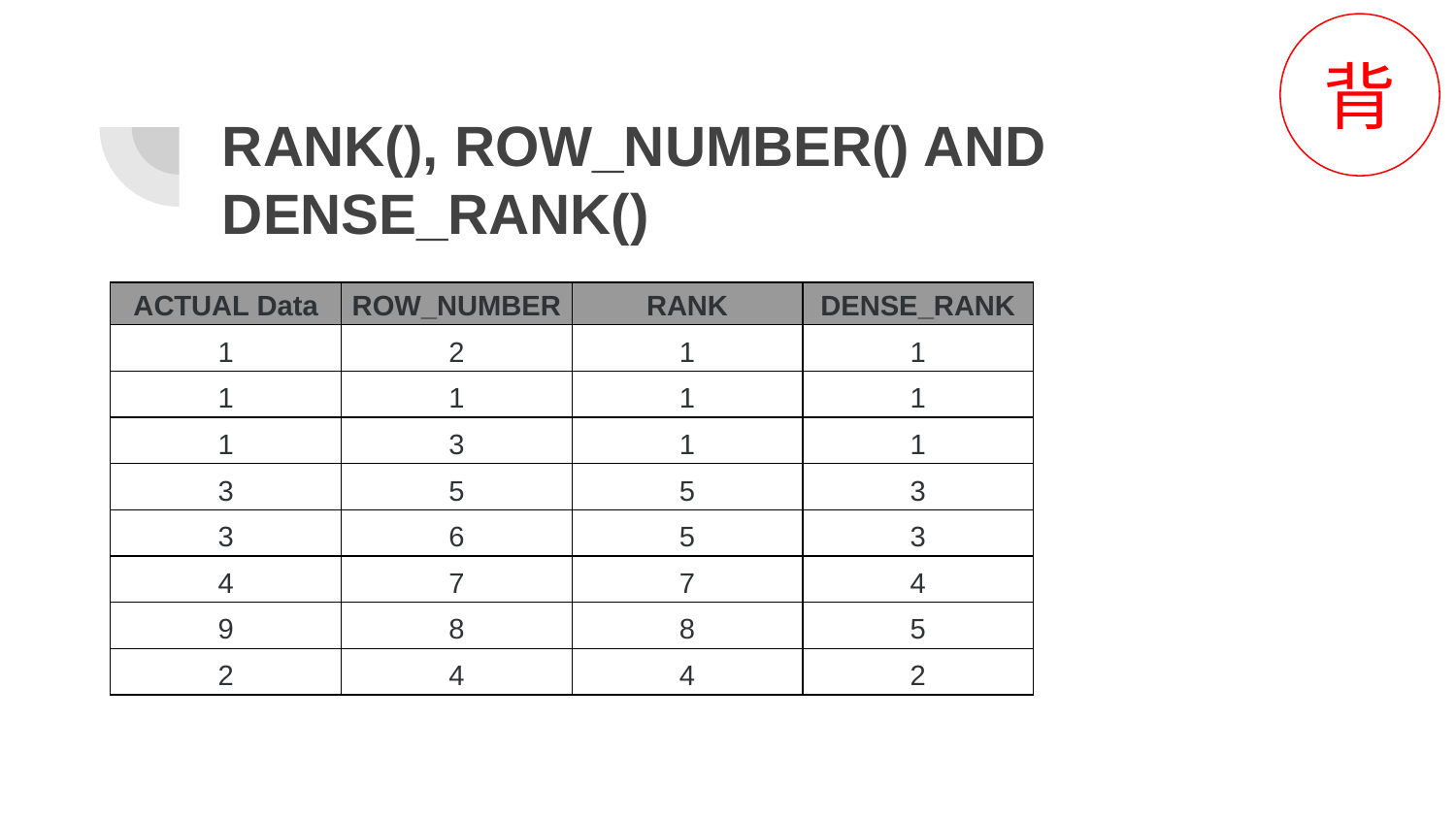

背
# RANK(), ROW_NUMBER() AND DENSE_RANK()
| ACTUAL Data | ROW\_NUMBER | RANK | DENSE\_RANK |
| --- | --- | --- | --- |
| 1 | 2 | 1 | 1 |
| 1 | 1 | 1 | 1 |
| 1 | 3 | 1 | 1 |
| 3 | 5 | 5 | 3 |
| 3 | 6 | 5 | 3 |
| 4 | 7 | 7 | 4 |
| 9 | 8 | 8 | 5 |
| 2 | 4 | 4 | 2 |